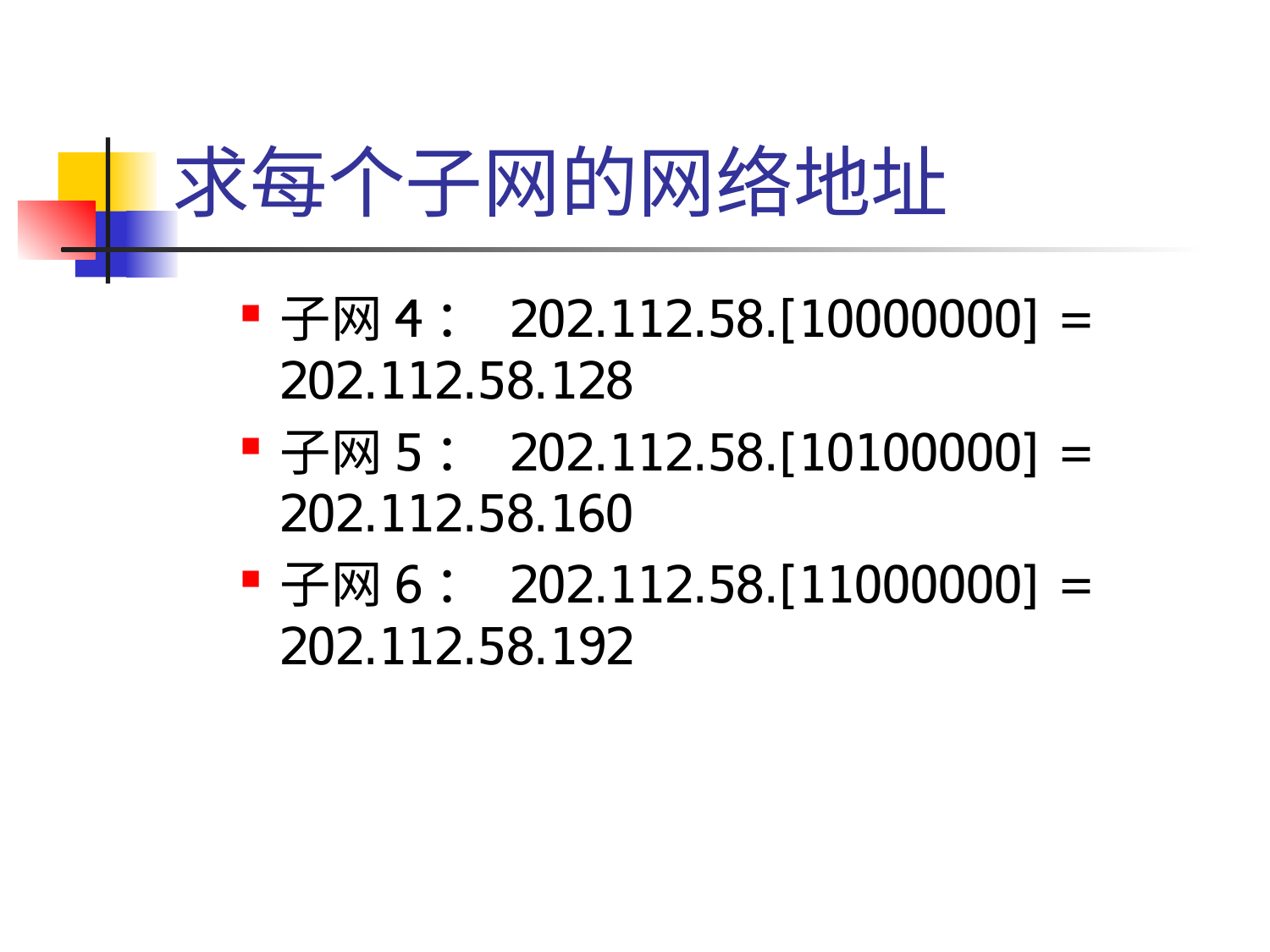

# 求每个子网的网络地址
子网4： 202.112.58.[10000000] = 202.112.58.128
子网5： 202.112.58.[10100000] = 202.112.58.160
子网6： 202.112.58.[11000000] = 202.112.58.192